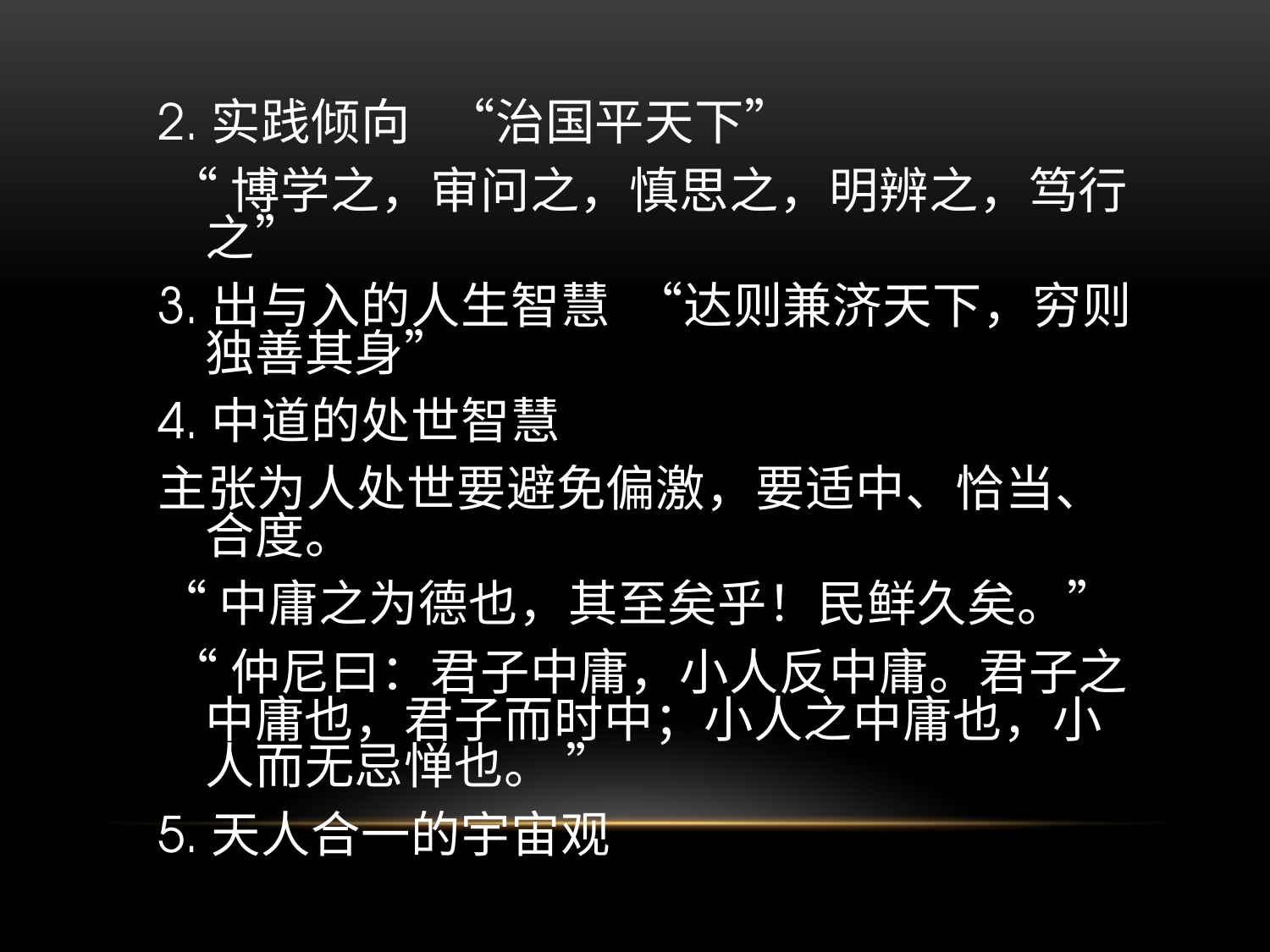

2.实践倾向   “治国平天下”
 “博学之，审问之，慎思之，明辨之，笃行之”
3.出与入的人生智慧  “达则兼济天下，穷则独善其身”
4.中道的处世智慧
主张为人处世要避免偏激，要适中、恰当、合度。
“中庸之为德也，其至矣乎！民鲜久矣。”
 “仲尼曰：君子中庸，小人反中庸。君子之中庸也，君子而时中；小人之中庸也，小人而无忌惮也。 ”
5.天人合一的宇宙观